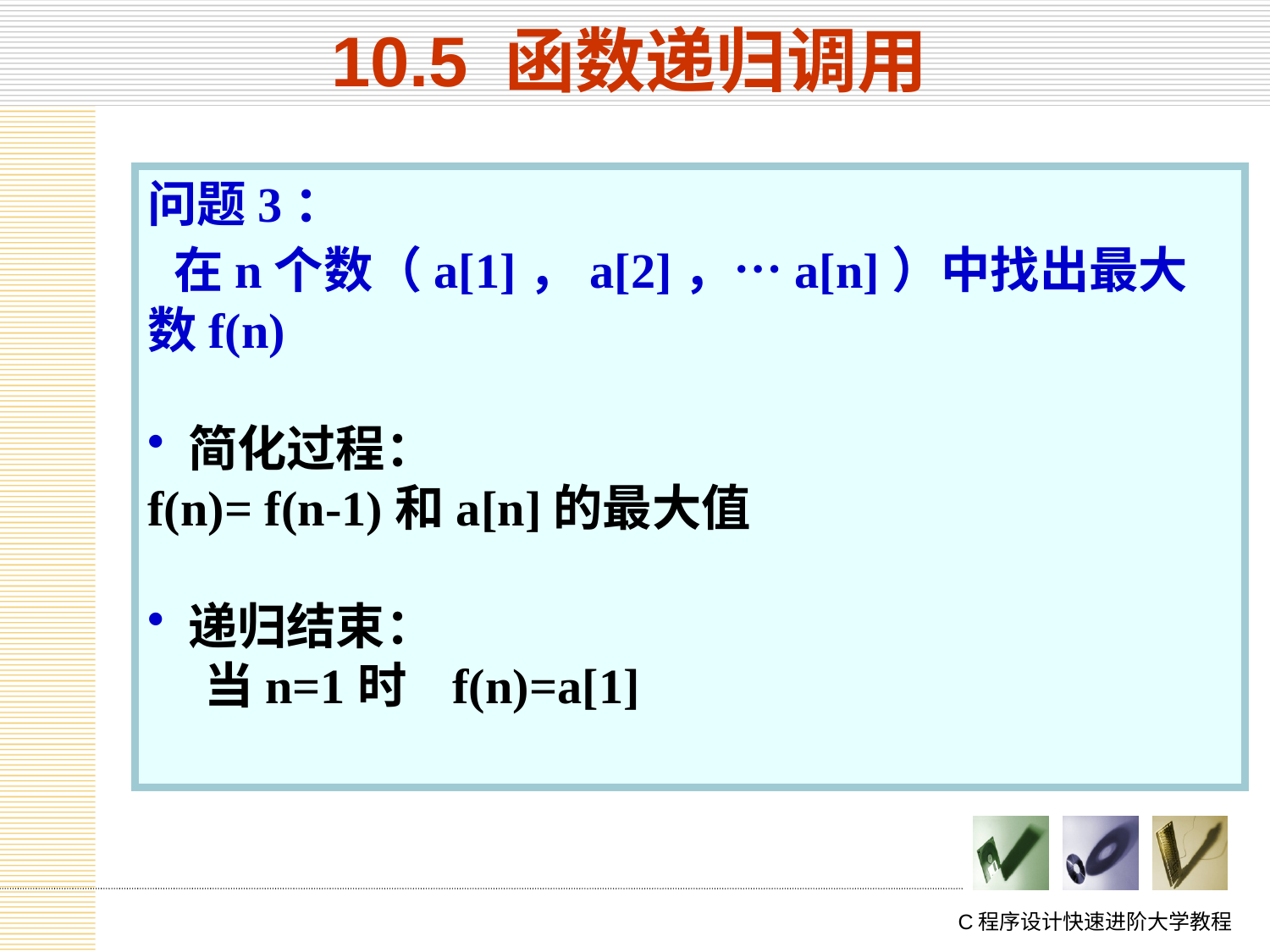

# 10.5 函数递归调用
问题3：
 在n个数（a[1]，a[2]，…a[n]）中找出最大数f(n)

 简化过程：
f(n)= f(n-1)和a[n]的最大值

 递归结束：
    当n=1时   f(n)=a[1]

59
C程序设计快速进阶大学教程